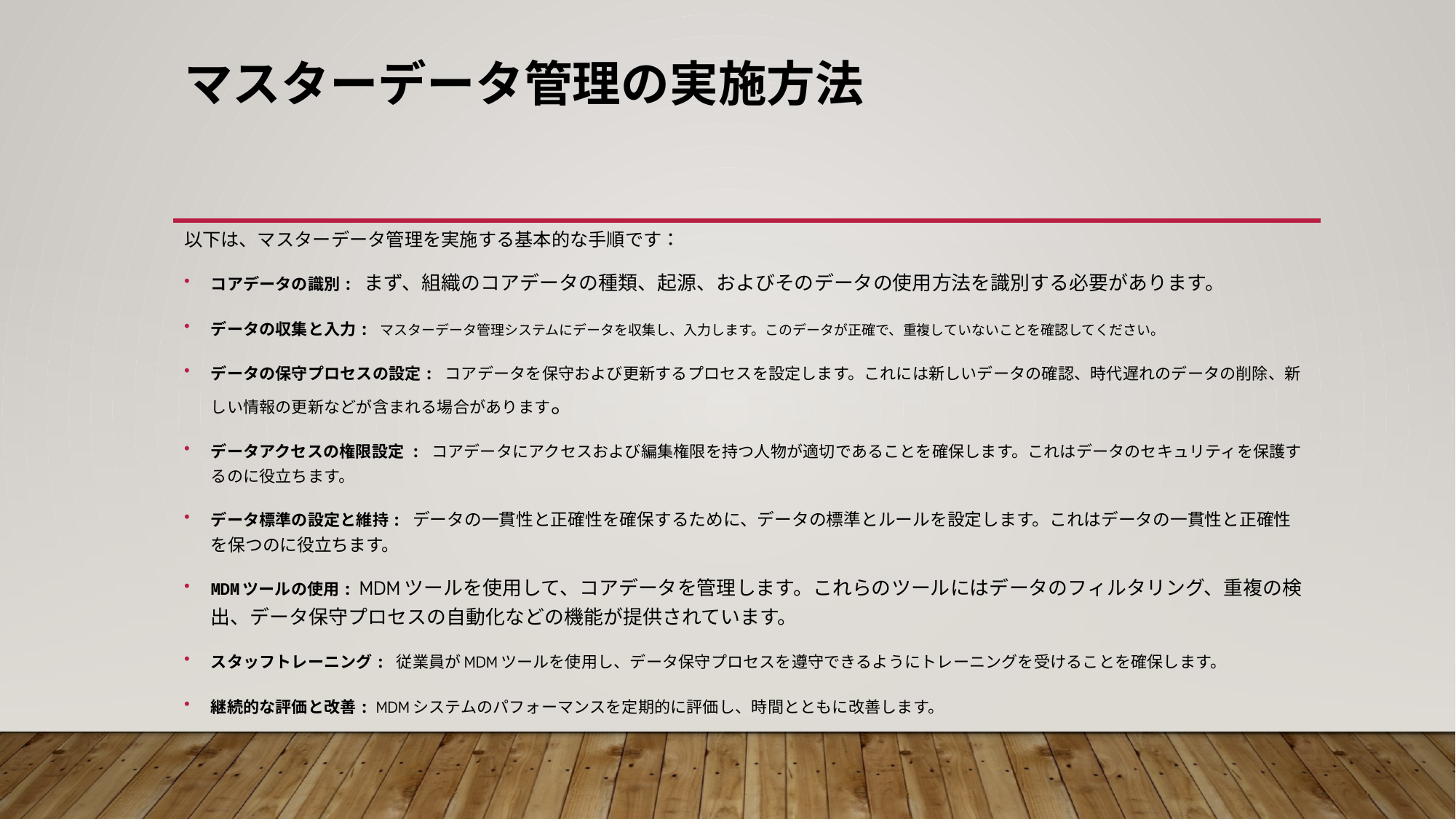

# マスターデータ管理の実施方法
以下は、マスターデータ管理を実施する基本的な手順です：
コアデータの識別: まず、組織のコアデータの種類、起源、およびそのデータの使用方法を識別する必要があります。
データの収集と入力: マスターデータ管理システムにデータを収集し、入力します。このデータが正確で、重複していないことを確認してください。
データの保守プロセスの設定: コアデータを保守および更新するプロセスを設定します。これには新しいデータの確認、時代遅れのデータの削除、新しい情報の更新などが含まれる場合があります。
データアクセスの権限設定 : コアデータにアクセスおよび編集権限を持つ人物が適切であることを確保します。これはデータのセキュリティを保護するのに役立ちます。
データ標準の設定と維持: データの一貫性と正確性を確保するために、データの標準とルールを設定します。これはデータの一貫性と正確性を保つのに役立ちます。
MDMツールの使用: MDMツールを使用して、コアデータを管理します。これらのツールにはデータのフィルタリング、重複の検出、データ保守プロセスの自動化などの機能が提供されています。
スタッフトレーニング: 従業員がMDMツールを使用し、データ保守プロセスを遵守できるようにトレーニングを受けることを確保します。
継続的な評価と改善: MDMシステムのパフォーマンスを定期的に評価し、時間とともに改善します。